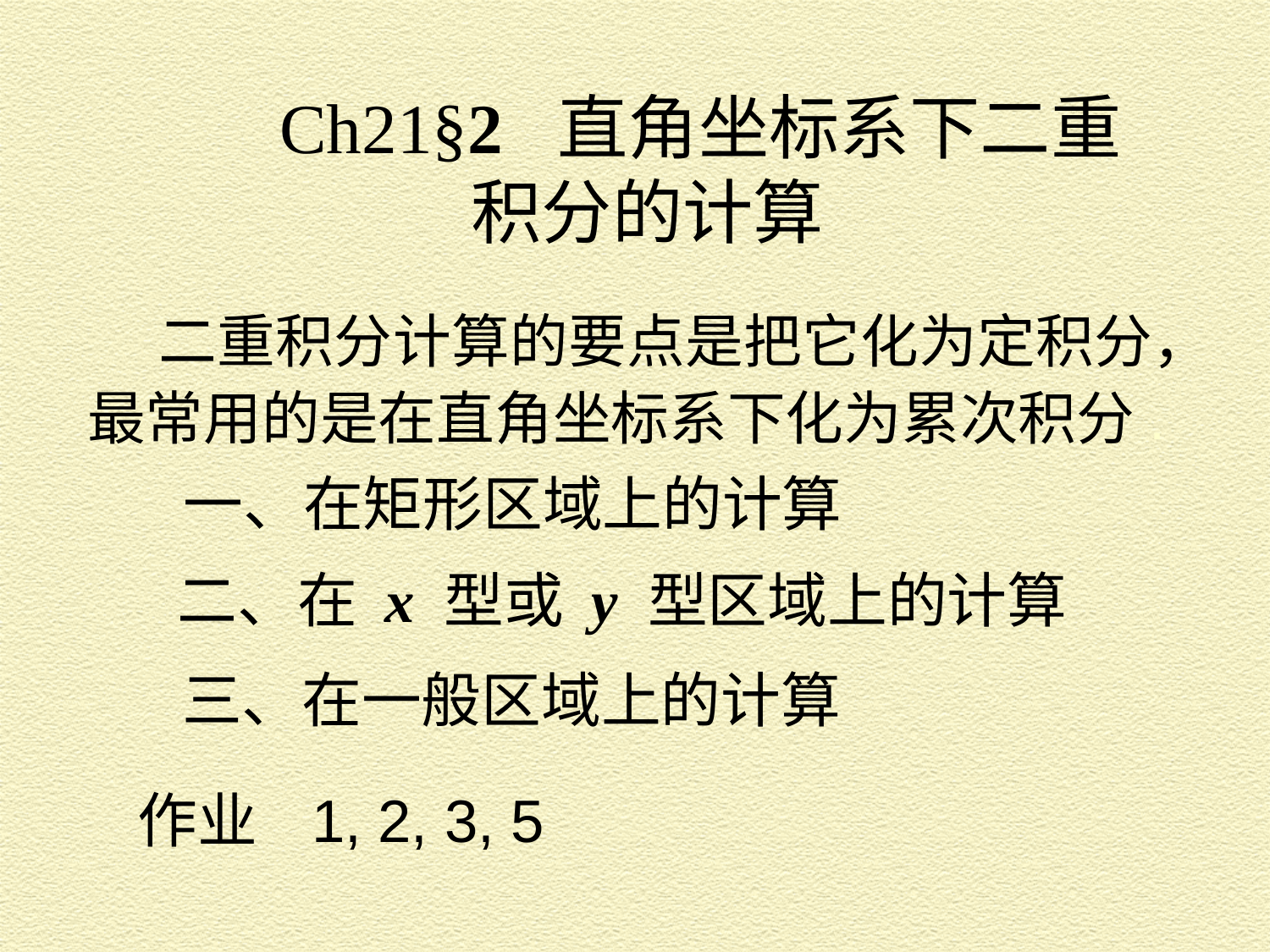

Ch21§2  直角坐标系下二重
           积分的计算
    二重积分计算的要点是把它化为定积分， 最常用的是在直角坐标系下化为累次积分.
一、在矩形区域上的计算
二、在 x 型或 y 型区域上的计算
三、在一般区域上的计算
作业   1, 2, 3, 5